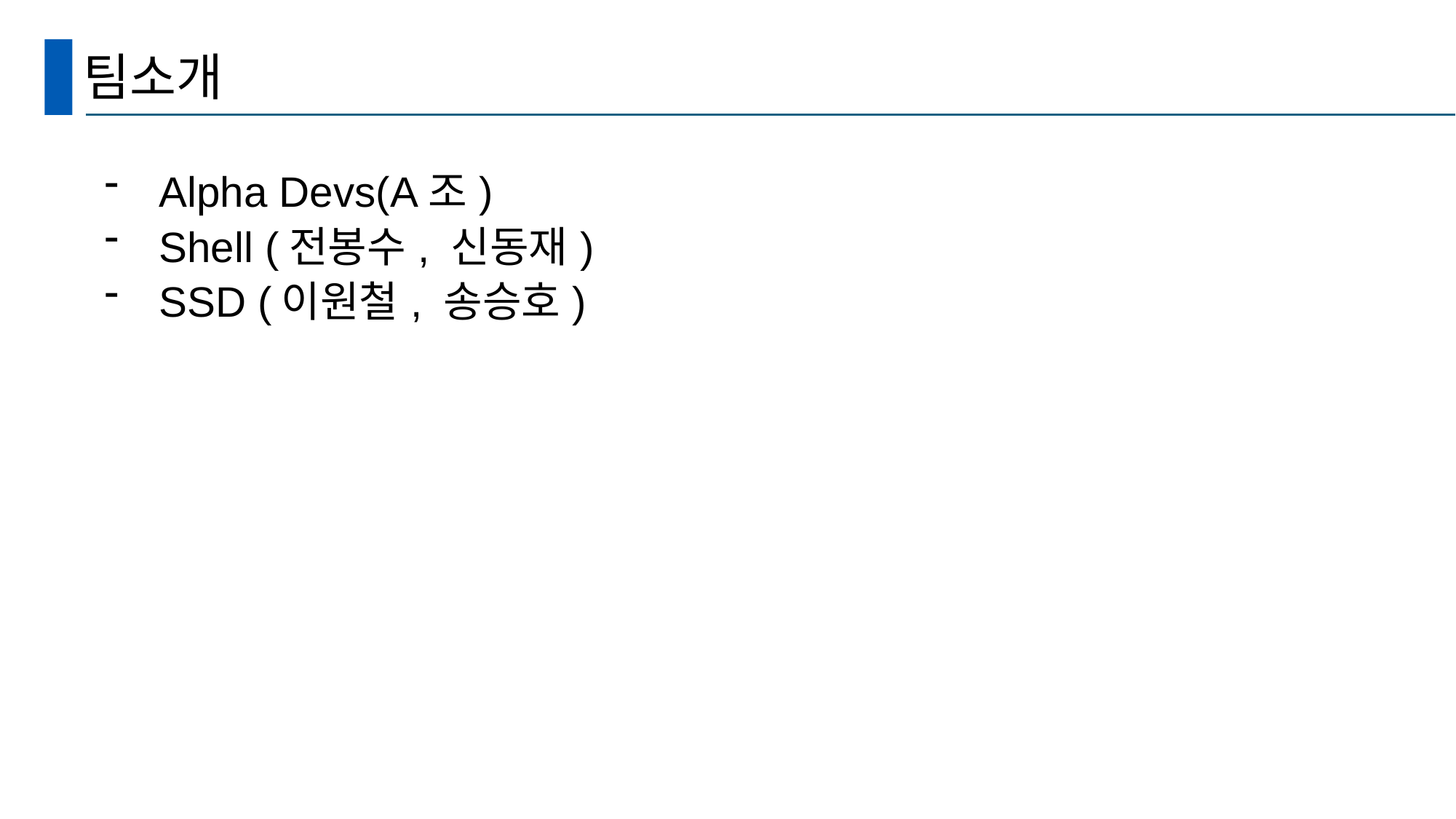

# 팀소개
Alpha Devs(A조)
Shell (전봉수, 신동재)
SSD (이원철, 송승호)